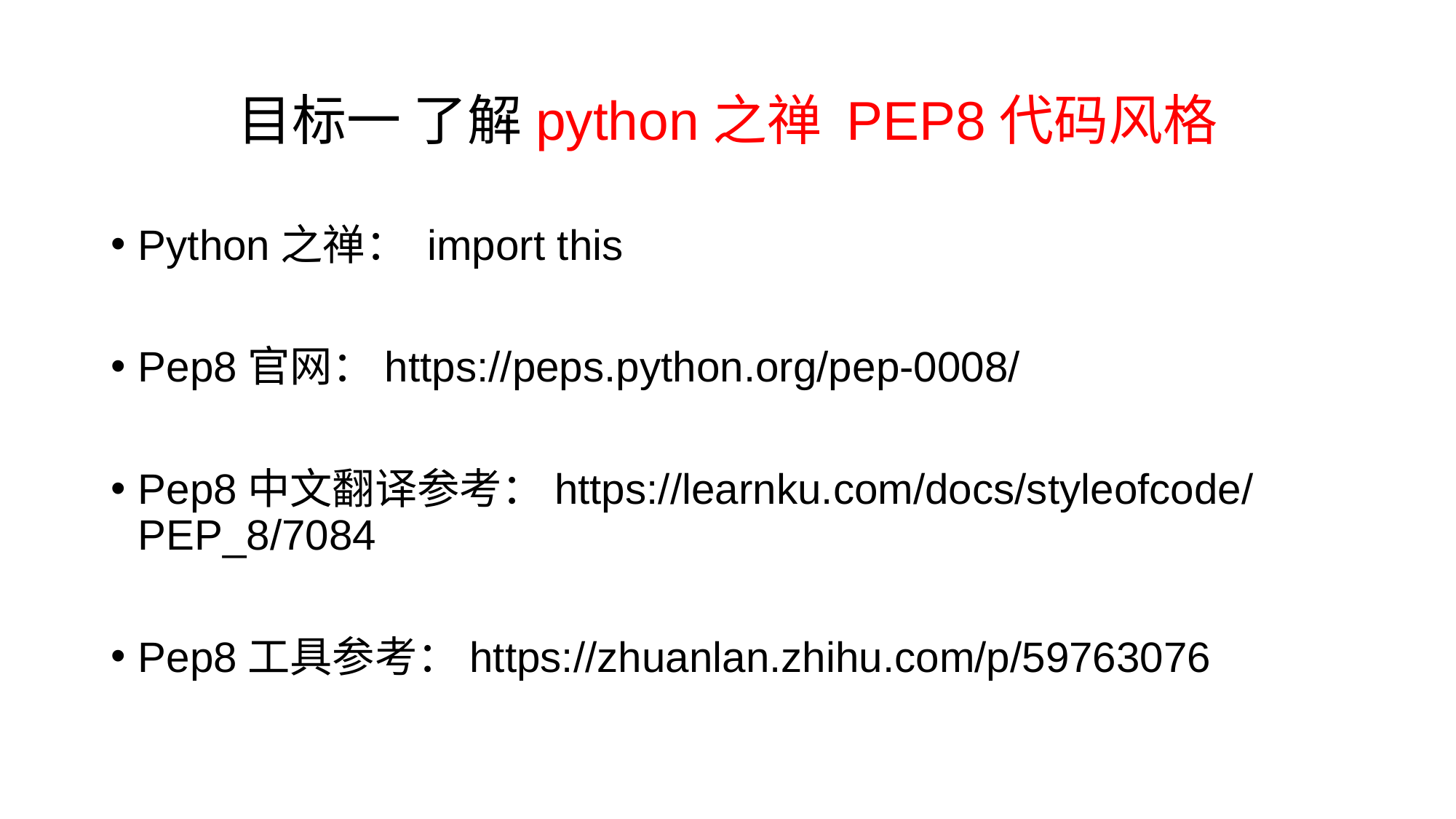

# 目标一 了解python之禅 PEP8代码风格
Python之禅： import this

Pep8官网：https://peps.python.org/pep-0008/

Pep8中文翻译参考：https://learnku.com/docs/styleofcode/PEP_8/7084

Pep8工具参考：https://zhuanlan.zhihu.com/p/59763076